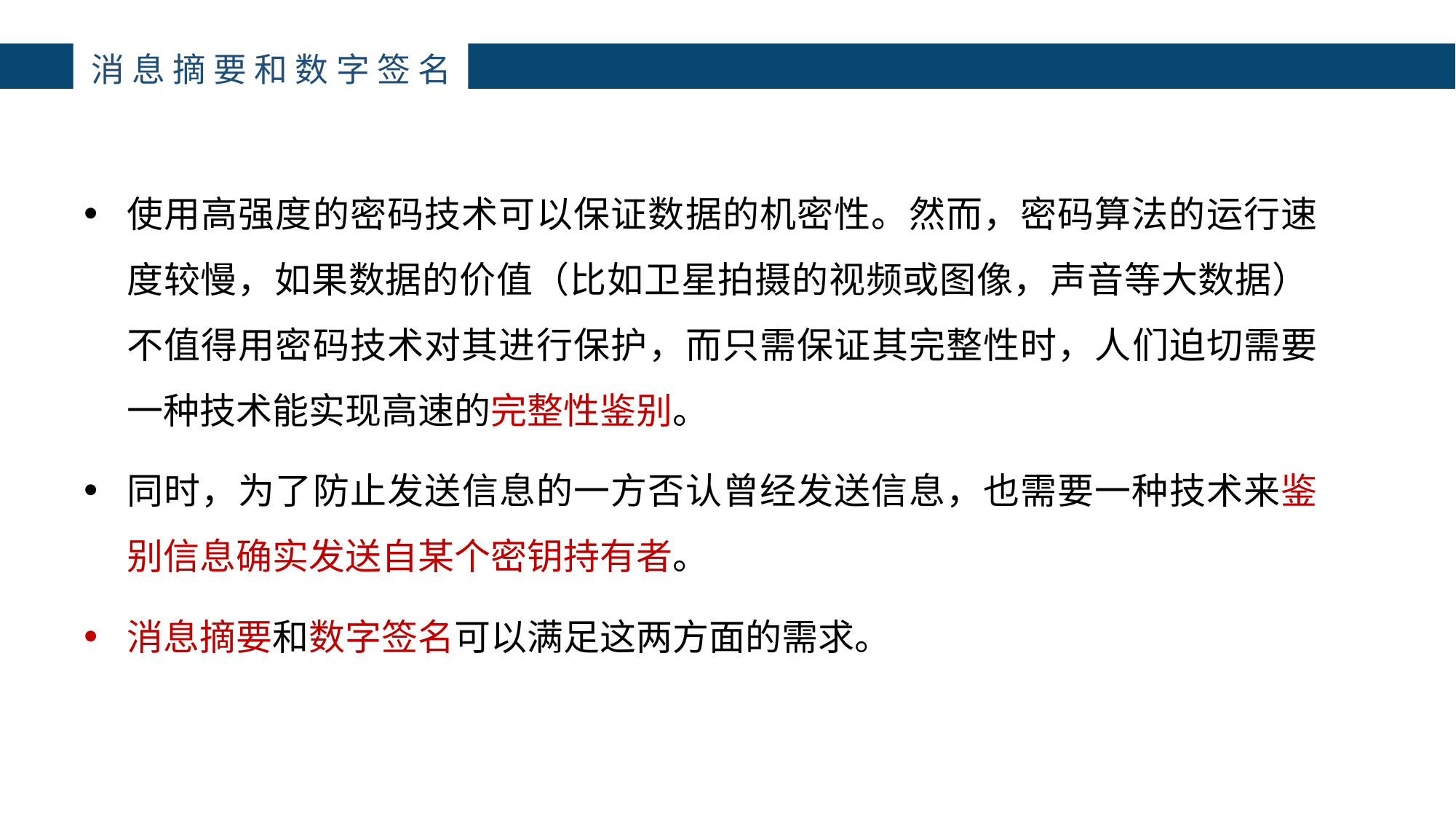

# 消息摘要和数字签名
使用高强度的密码技术可以保证数据的机密性。然而，密码算法的运行速度较慢，如果数据的价值（比如卫星拍摄的视频或图像，声音等大数据）  不值得用密码技术对其进行保护，而只需保证其完整性时，人们迫切需要一种技术能实现高速的完整性鉴别。
同时，为了防止发送信息的一方否认曾经发送信息，也需要一种技术来鉴别信息确实发送自某个密钥持有者。
消息摘要和数字签名可以满足这两方面的需求。